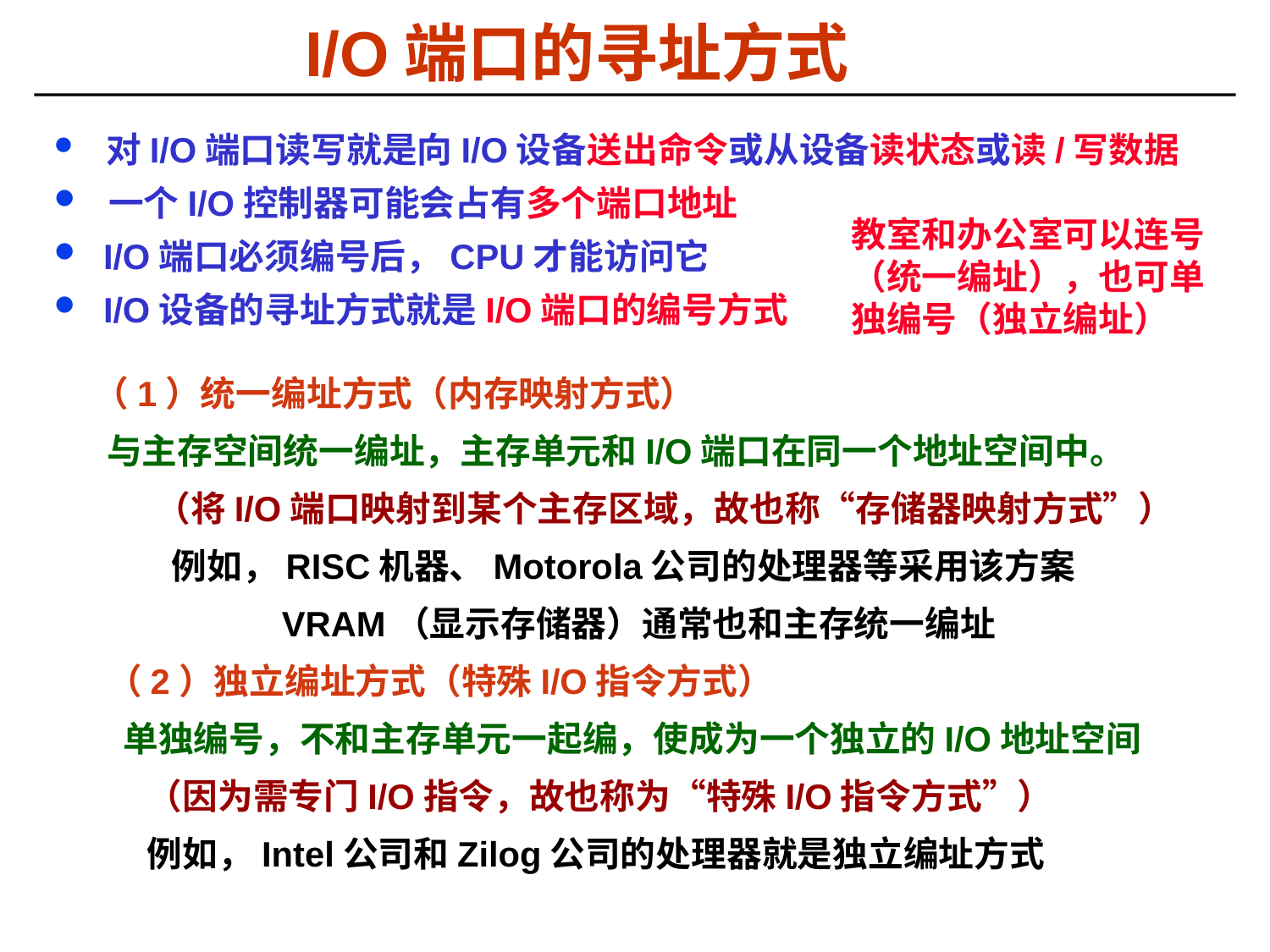

# I/O端口的寻址方式
  对I/O端口读写就是向I/O设备送出命令或从设备读状态或读/写数据
  一个I/O控制器可能会占有多个端口地址
  I/O端口必须编号后，CPU才能访问它
  I/O设备的寻址方式就是I/O端口的编号方式
教室和办公室可以连号（统一编址），也可单独编号（独立编址）
     （1）统一编址方式（内存映射方式）
与主存空间统一编址，主存单元和I/O端口在同一个地址空间中。
     （将I/O端口映射到某个主存区域，故也称“存储器映射方式”）
       例如，RISC机器、Motorola公司的处理器等采用该方案
                  VRAM（显示存储器）通常也和主存统一编址
（2）独立编址方式（特殊I/O指令方式）
 单独编号，不和主存单元一起编，使成为一个独立的I/O地址空间
    （因为需专门I/O指令，故也称为“特殊I/O指令方式”）
    例如，Intel公司和Zilog公司的处理器就是独立编址方式